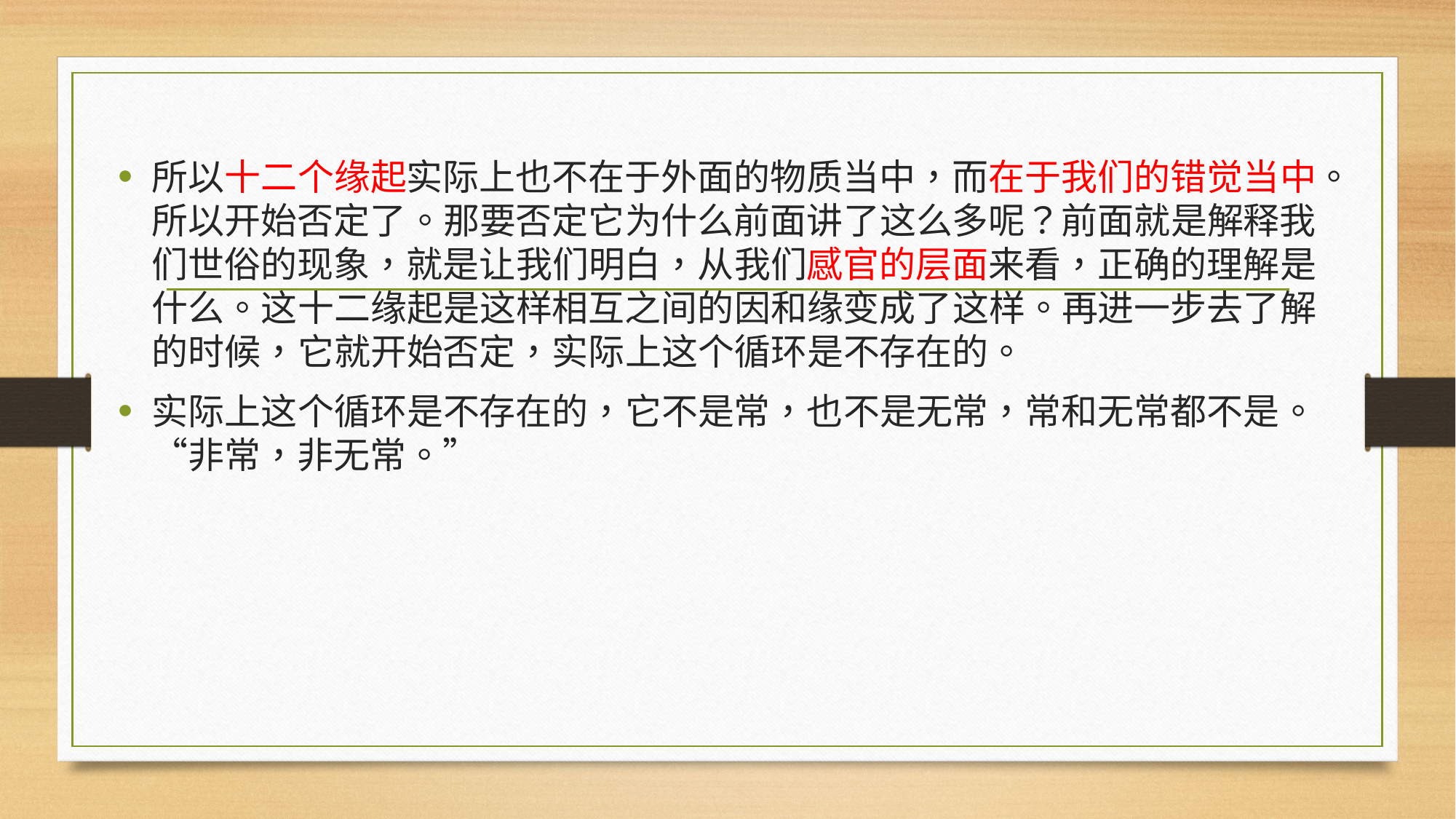

所以十二个缘起实际上也不在于外面的物质当中，而在于我们的错觉当中。所以开始否定了。那要否定它为什么前面讲了这么多呢？前面就是解释我们世俗的现象，就是让我们明白，从我们感官的层面来看，正确的理解是什么。这十二缘起是这样相互之间的因和缘变成了这样。再进一步去了解的时候，它就开始否定，实际上这个循环是不存在的。
实际上这个循环是不存在的，它不是常，也不是无常，常和无常都不是。“非常，非无常。”